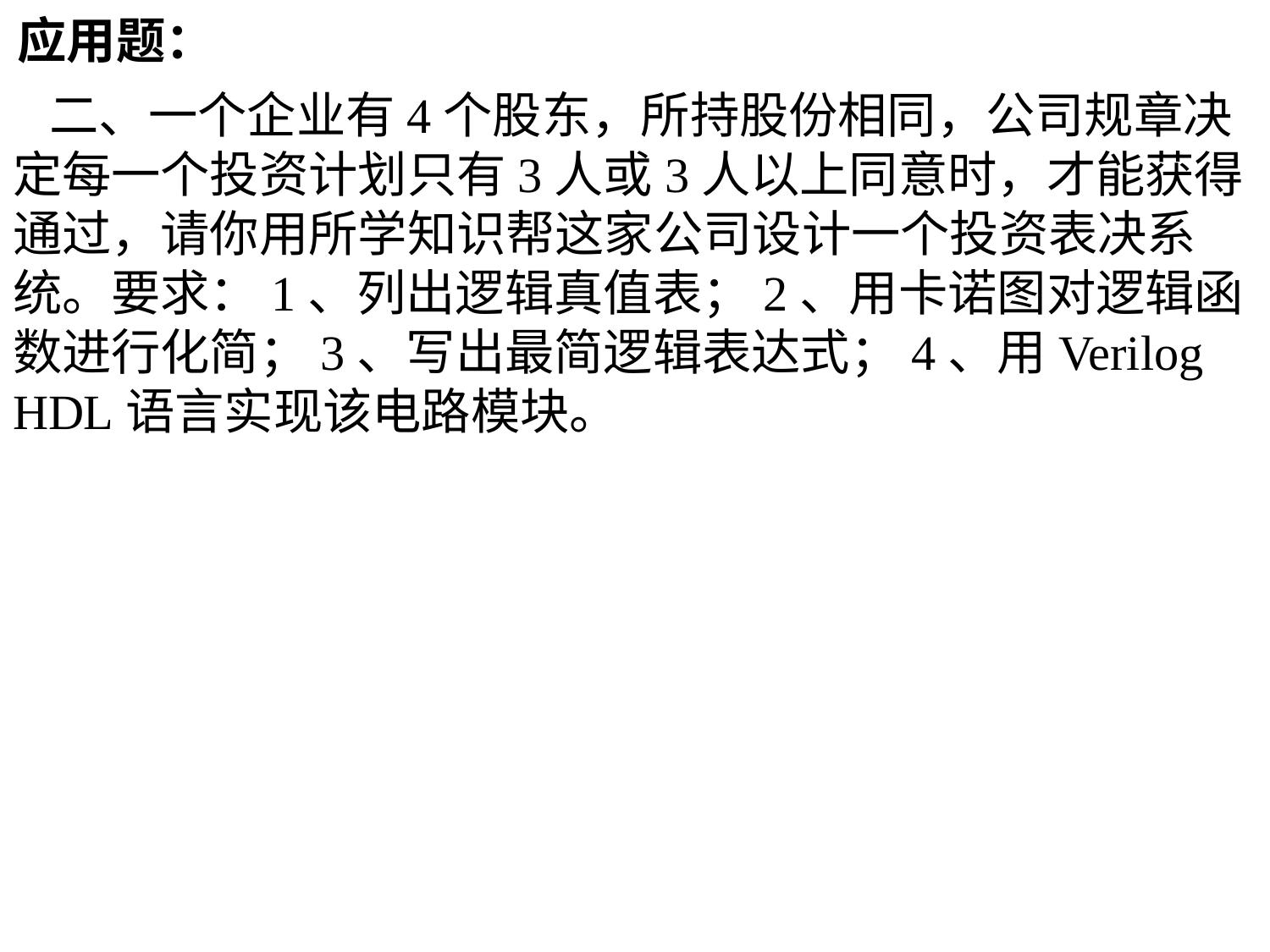

应用题：
二、一个企业有4个股东，所持股份相同，公司规章决定每一个投资计划只有3人或3人以上同意时，才能获得通过，请你用所学知识帮这家公司设计一个投资表决系统。要求：1、列出逻辑真值表；2、用卡诺图对逻辑函数进行化简；3、写出最简逻辑表达式；4、用Verilog HDL语言实现该电路模块。